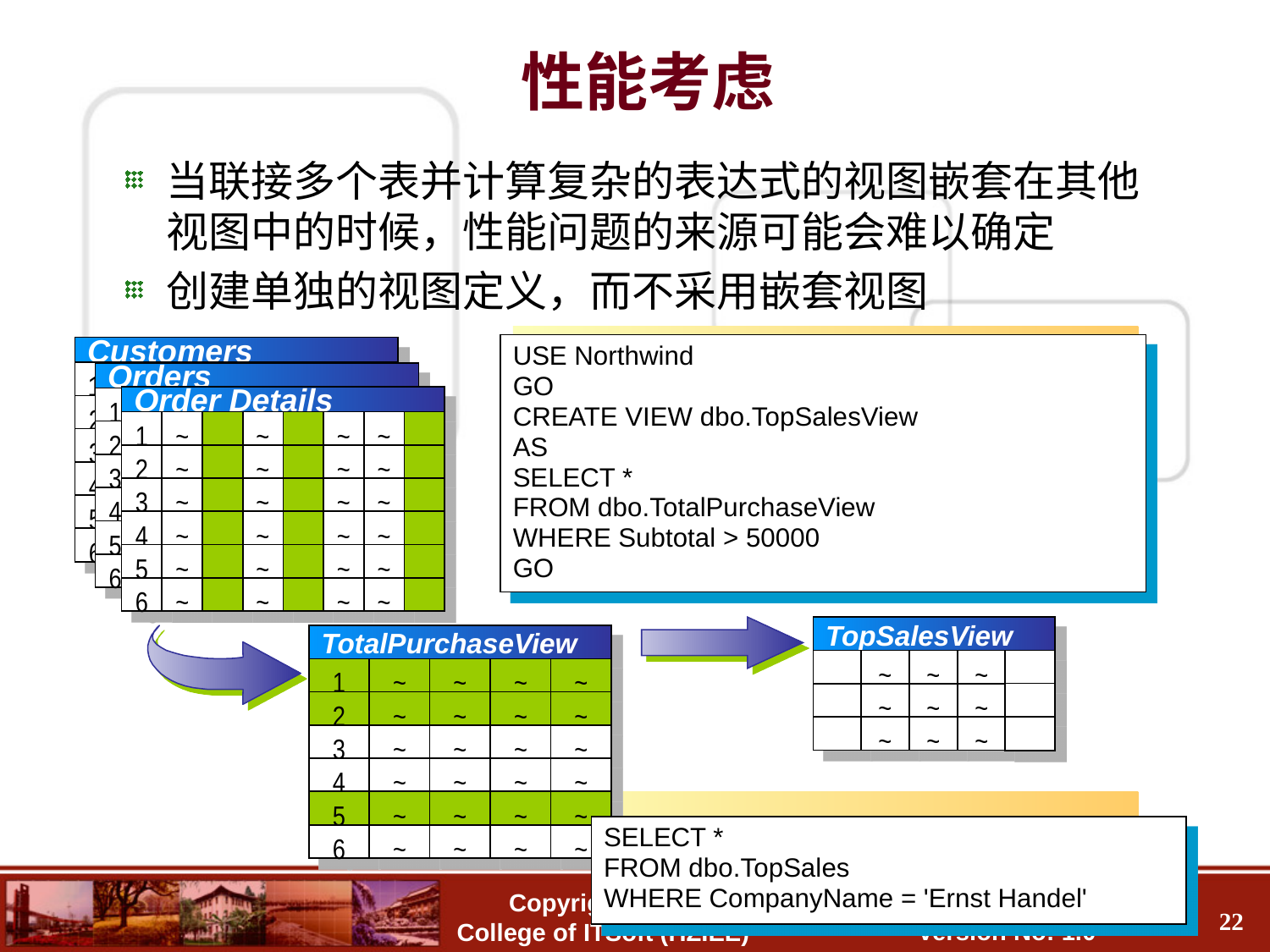

# 性能考虑
当联接多个表并计算复杂的表达式的视图嵌套在其他视图中的时候，性能问题的来源可能会难以确定
创建单独的视图定义，而不采用嵌套视图

USE Northwind
GO
CREATE VIEW dbo.TopSalesView
AS
SELECT *
FROM dbo.TotalPurchaseView
WHERE Subtotal > 50000
GO
Customers
1
~

~

~
n

Orders
Order Details
1
~

~

~
n

2
~

~

~
n

1
~

~

~
~

2
~

~

~
n

3
~

~

~
y

2
~

~

~
~

3
~

~

~
y

4
~

~

~
y

3
~

~

~
~

4
~

~

~
y

5
~

~

~
n

4
~

~

~
~

5
~

~

~
n

6
~

~

~
y

5
~

~

~
~

6
~

~

~
y

6
~

~

~
~

TopSalesView

~
~
~

~
~
~

~
~
~

TotalPurchaseView
1
~
~
~
~
2
~
~
~
~
3
~
~
~
~
4
~
~
~
~
5
~
~
~
~
6
~
~
~
~

SELECT *
FROM dbo.TopSales
WHERE CompanyName = 'Ernst Handel'